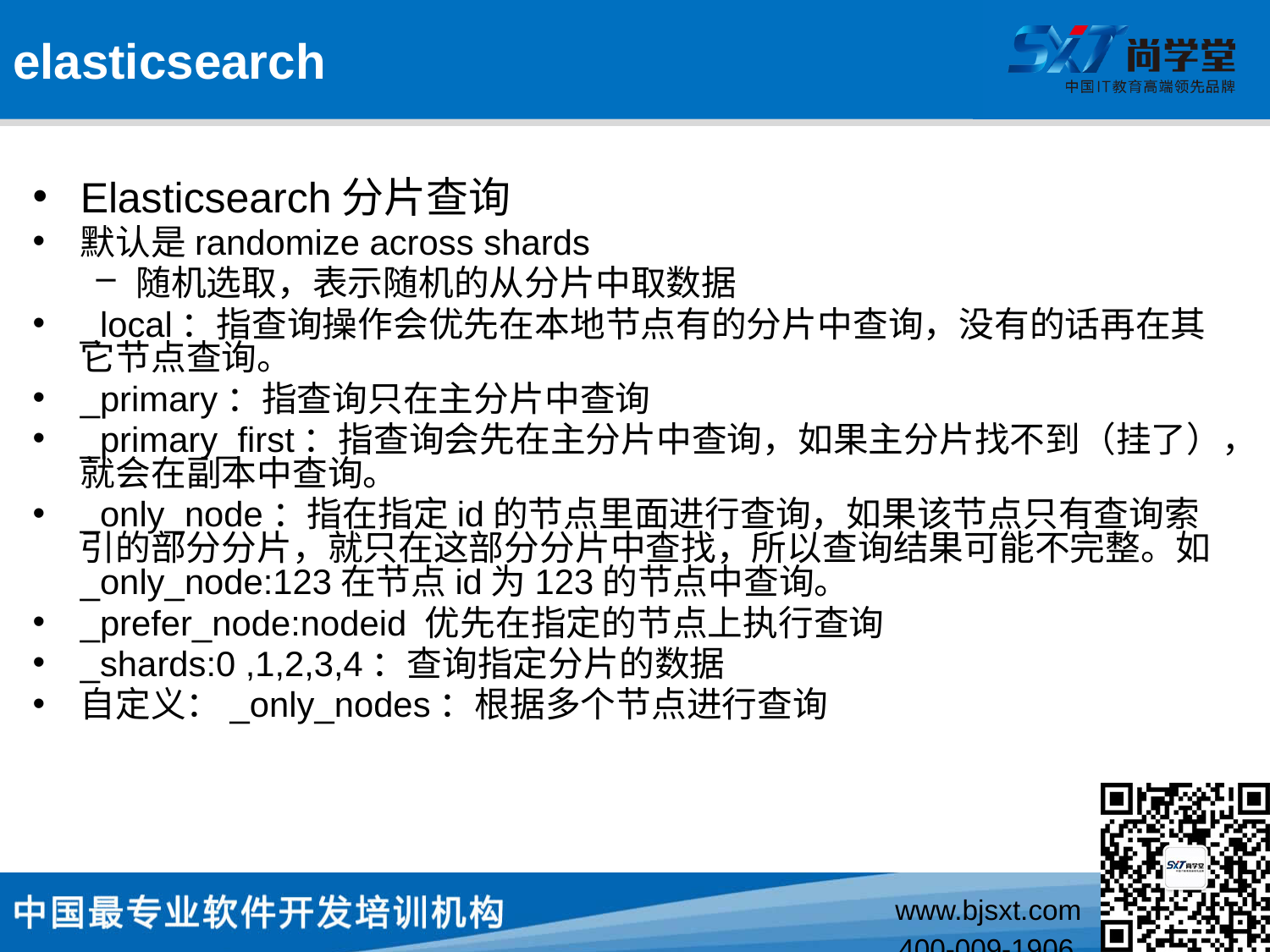

# elasticsearch
Elasticsearch分片查询
默认是randomize across shards
随机选取，表示随机的从分片中取数据
_local：指查询操作会优先在本地节点有的分片中查询，没有的话再在其它节点查询。
_primary：指查询只在主分片中查询
_primary_first：指查询会先在主分片中查询，如果主分片找不到（挂了），就会在副本中查询。
_only_node：指在指定id的节点里面进行查询，如果该节点只有查询索引的部分分片，就只在这部分分片中查找，所以查询结果可能不完整。如_only_node:123在节点id为123的节点中查询。
_prefer_node:nodeid 优先在指定的节点上执行查询
_shards:0 ,1,2,3,4：查询指定分片的数据
自定义：_only_nodes：根据多个节点进行查询